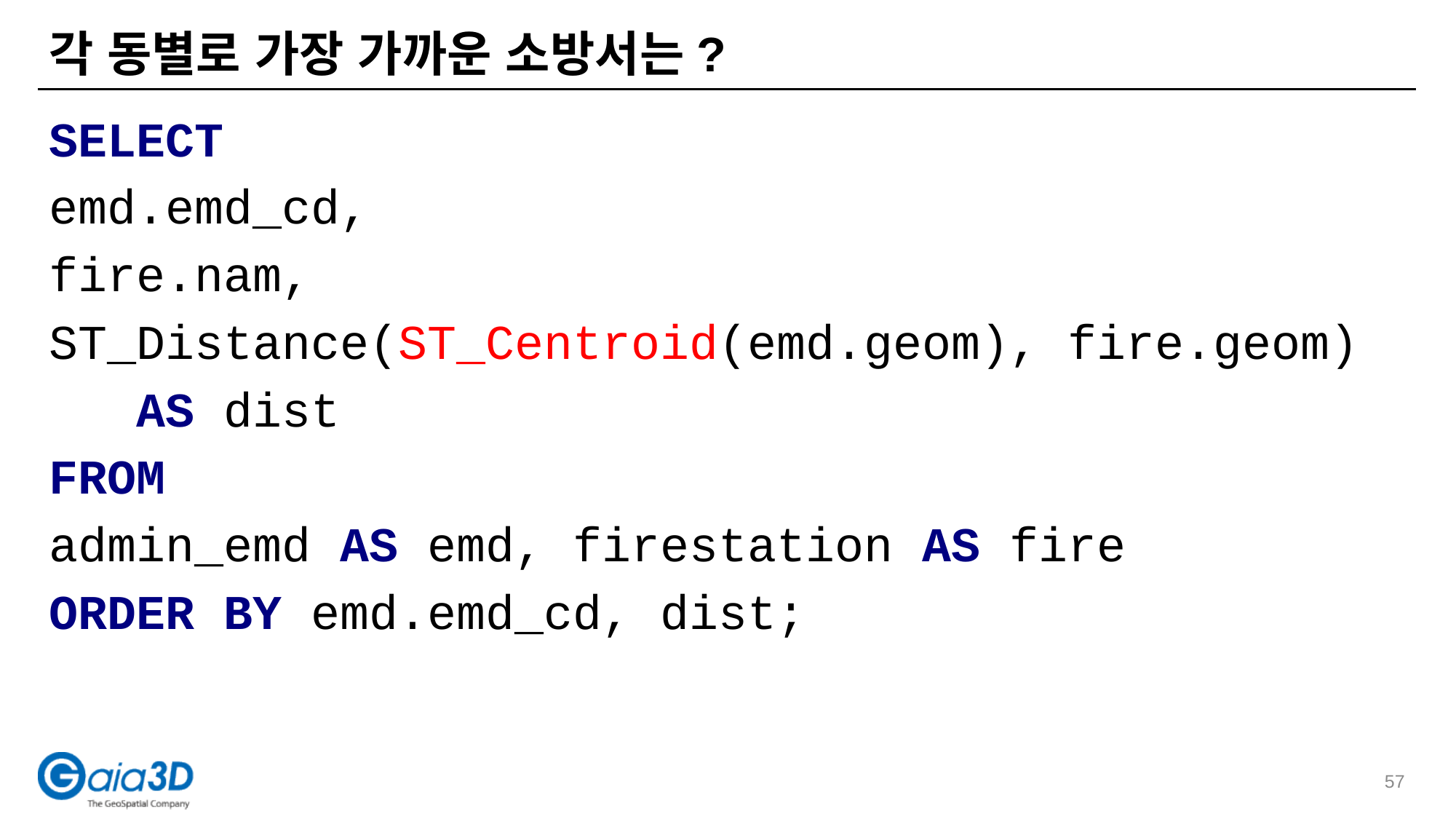

# 각 동별로 가장 가까운 소방서는?
SELECT
emd.emd_cd,
fire.nam,
ST_Distance(ST_Centroid(emd.geom), fire.geom)
   AS dist
FROM
admin_emd AS emd, firestation AS fire
ORDER BY emd.emd_cd, dist;

57